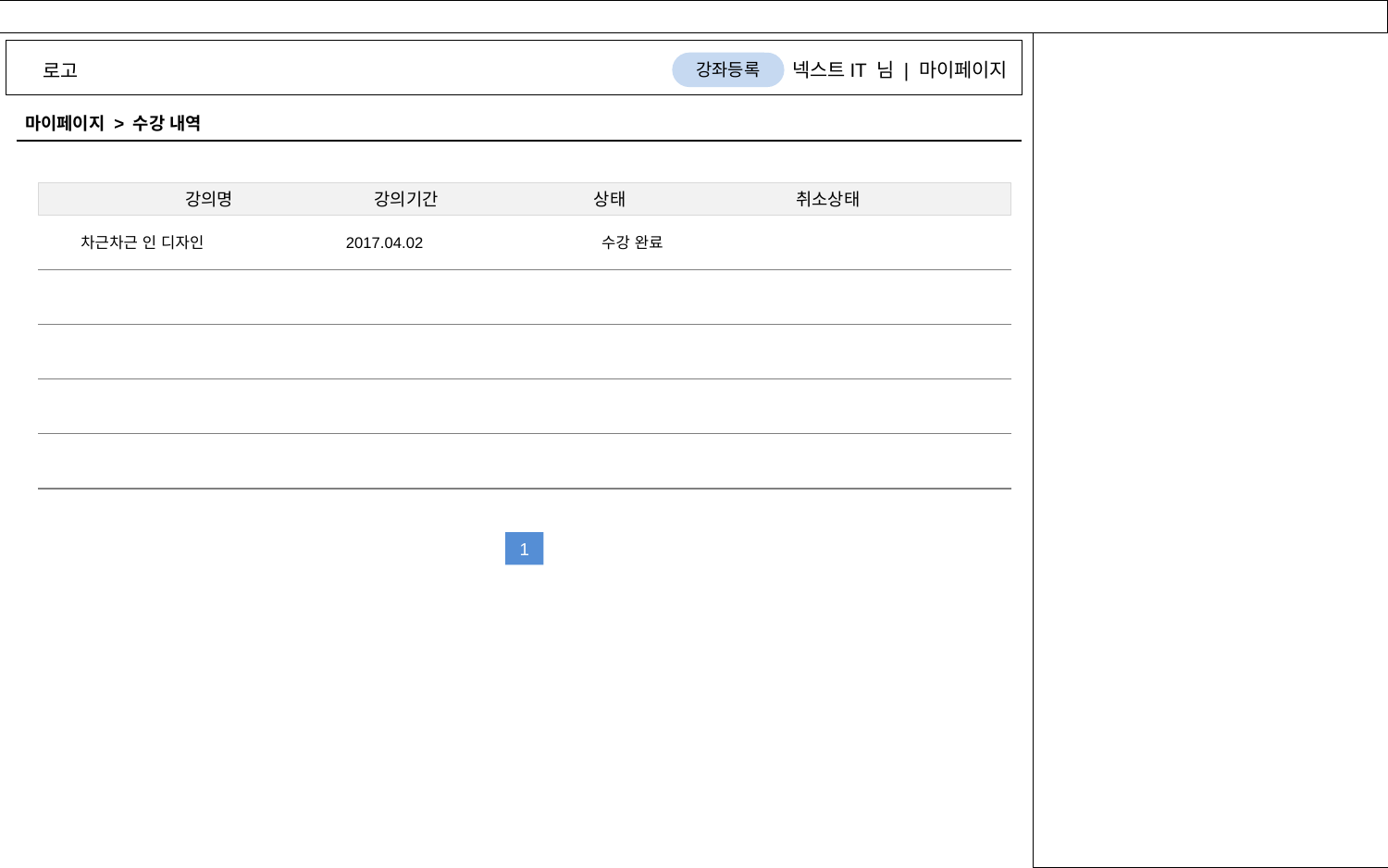

넥스트IT 님 | 마이페이지
로고
강좌등록
마이페이지 > 수강 내역
강의명                             강의기간                                상태                                   취소상태
차근차근 인 디자인
2017.04.02
수강 완료
1